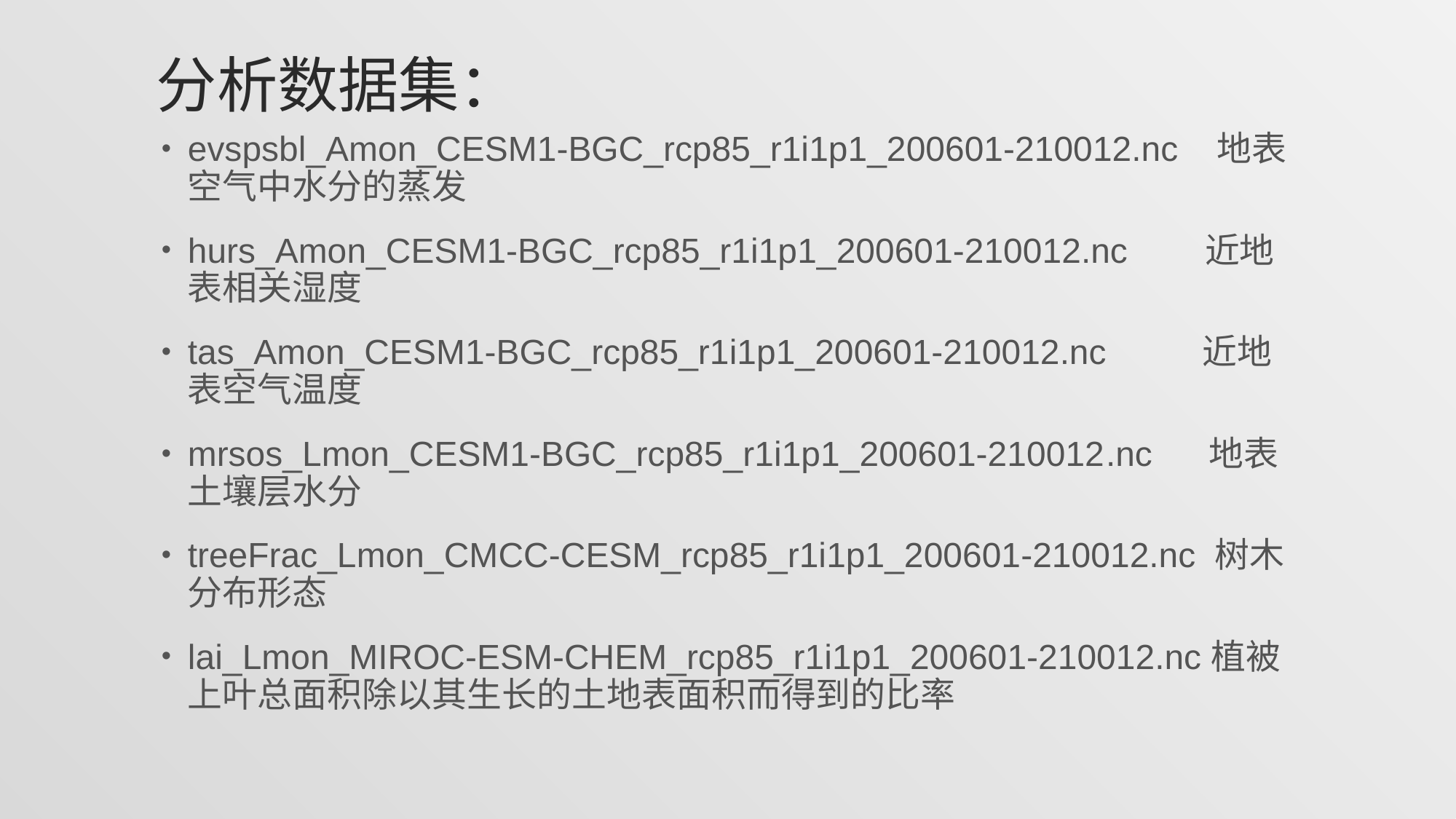

# 分析数据集：
evspsbl_Amon_CESM1-BGC_rcp85_r1i1p1_200601-210012.nc   地表空气中水分的蒸发
hurs_Amon_CESM1-BGC_rcp85_r1i1p1_200601-210012.nc       近地表相关湿度
tas_Amon_CESM1-BGC_rcp85_r1i1p1_200601-210012.nc         近地表空气温度
mrsos_Lmon_CESM1-BGC_rcp85_r1i1p1_200601-210012.nc     地表土壤层水分
treeFrac_Lmon_CMCC-CESM_rcp85_r1i1p1_200601-210012.nc 树木分布形态
lai_Lmon_MIROC-ESM-CHEM_rcp85_r1i1p1_200601-210012.nc植被上叶总面积除以其生长的土地表面积而得到的比率